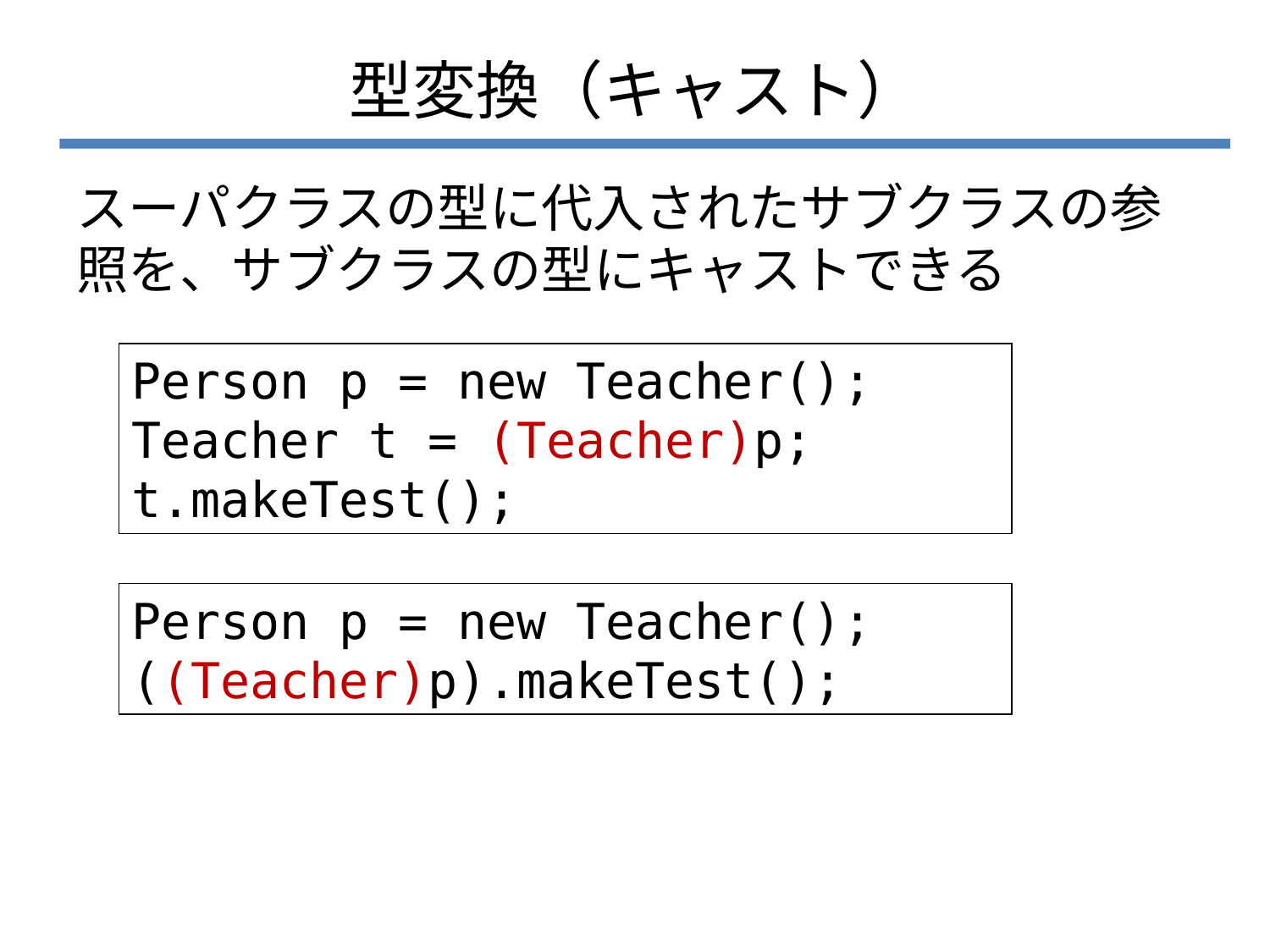

# 型変換（キャスト）
スーパクラスの型に代入されたサブクラスの参照を、サブクラスの型にキャストできる
Person p = new Teacher();
Teacher t = (Teacher)p;
t.makeTest();
Person p = new Teacher();
((Teacher)p).makeTest();